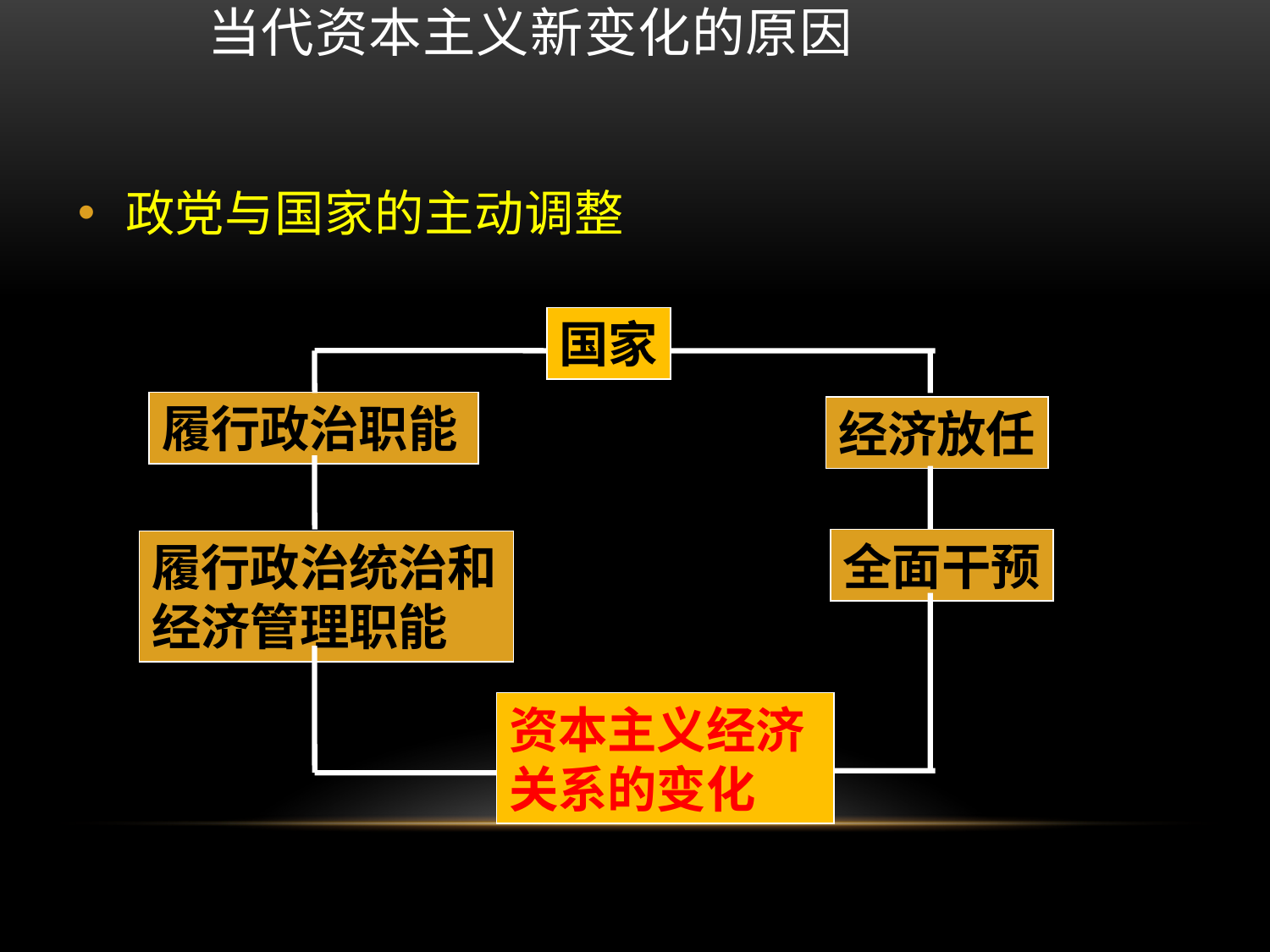

# 当代资本主义新变化的原因
政党与国家的主动调整
国家

履行政治职能
经济放任

全面干预
履行政治统治和经济管理职能

资本主义经济关系的变化